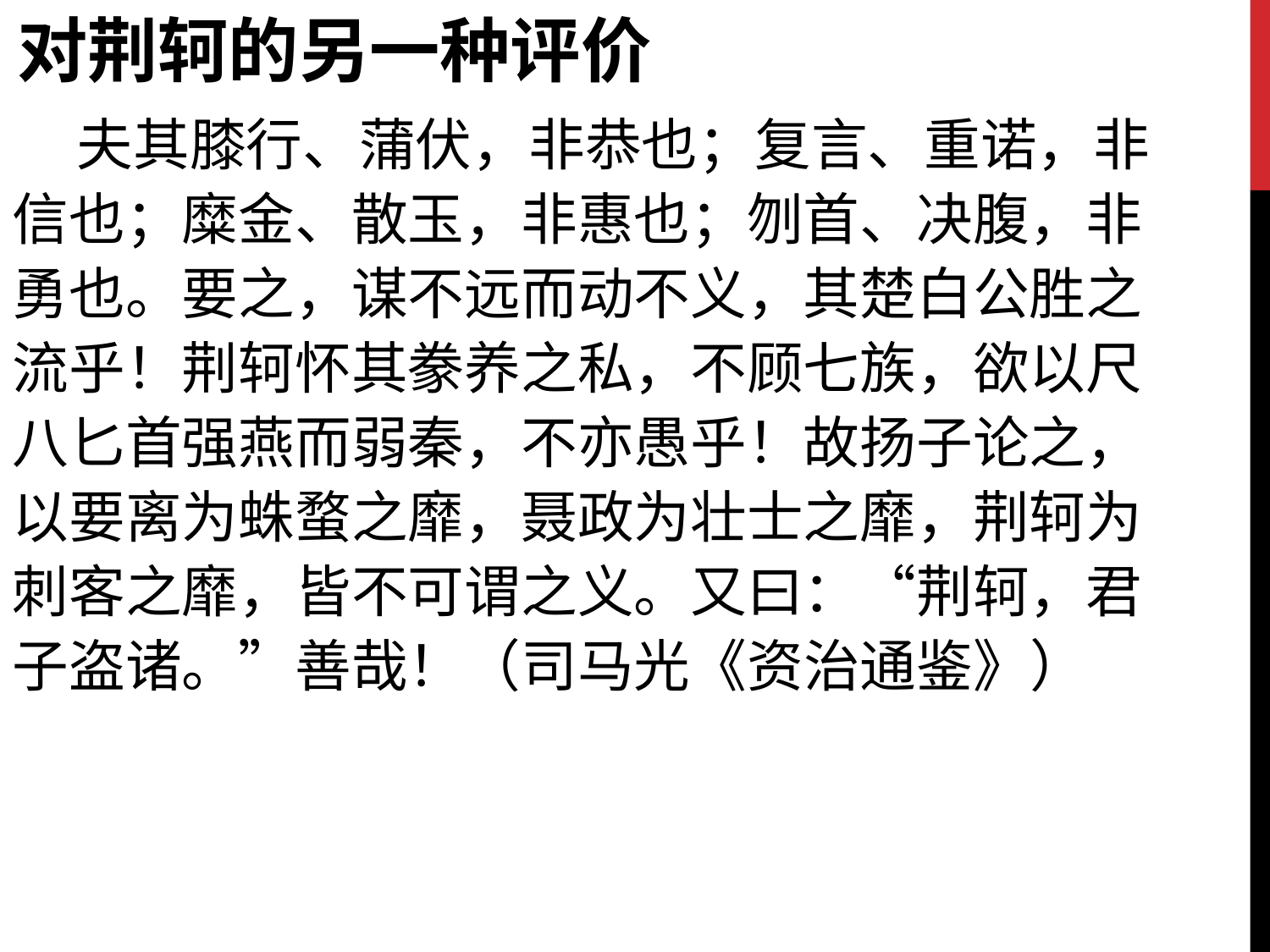

对荆轲的另一种评价
    夫其膝行、蒲伏，非恭也；复言、重诺，非信也；糜金、散玉，非惠也；刎首、决腹，非勇也。要之，谋不远而动不义，其楚白公胜之流乎！荆轲怀其豢养之私，不顾七族，欲以尺八匕首强燕而弱秦，不亦愚乎！故扬子论之，以要离为蛛蝥之靡，聂政为壮士之靡，荆轲为刺客之靡，皆不可谓之义。又曰：“荆轲，君子盗诸。”善哉！（司马光《资治通鉴》）